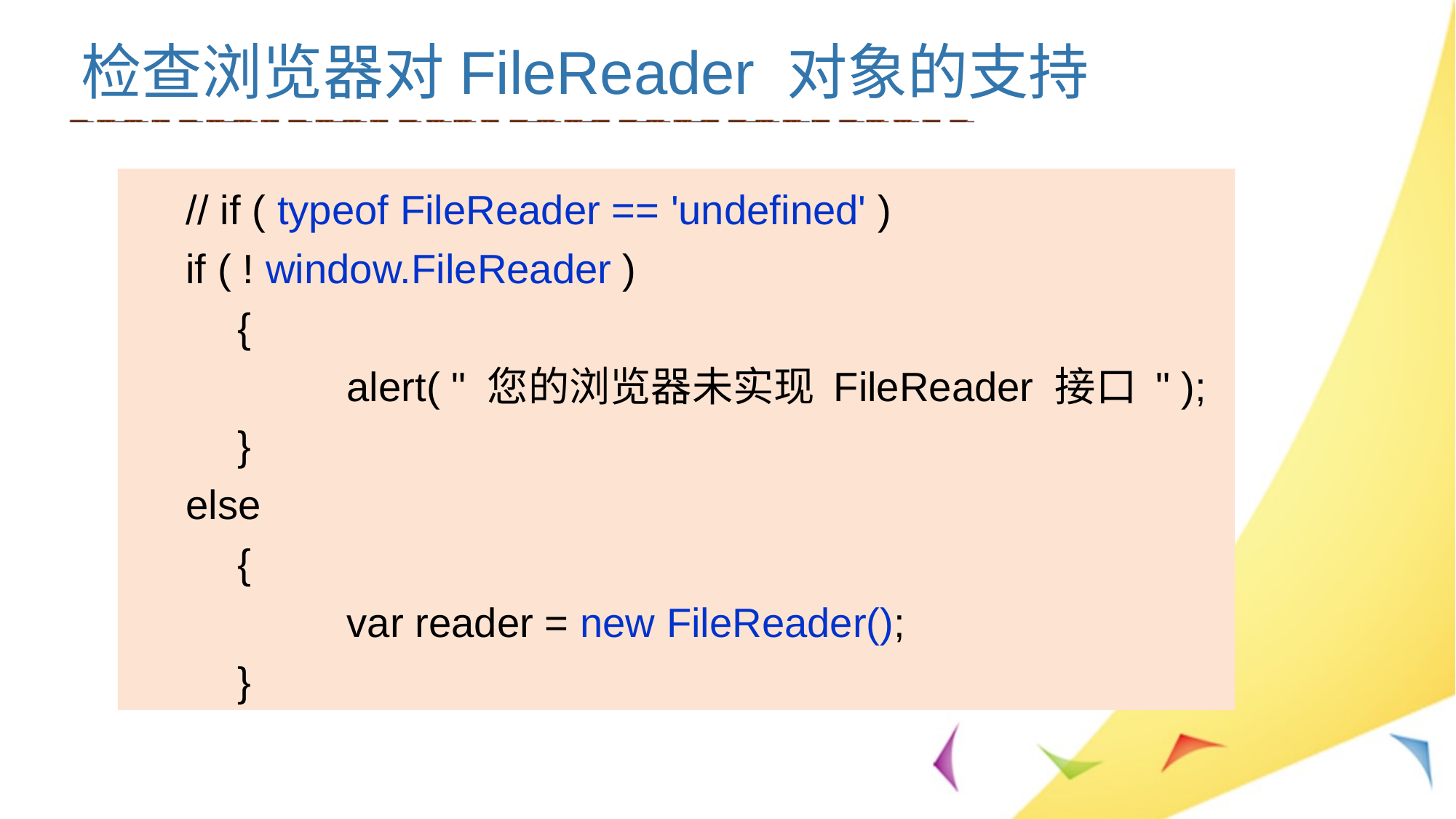

检查浏览器对FileReader 对象的支持
     // if ( typeof FileReader == 'undefined' )
     if ( ! window.FileReader )
	{
		alert( " 您的浏览器未实现 FileReader 接口 " );
	}
     else
	{
		var reader = new FileReader();
	}